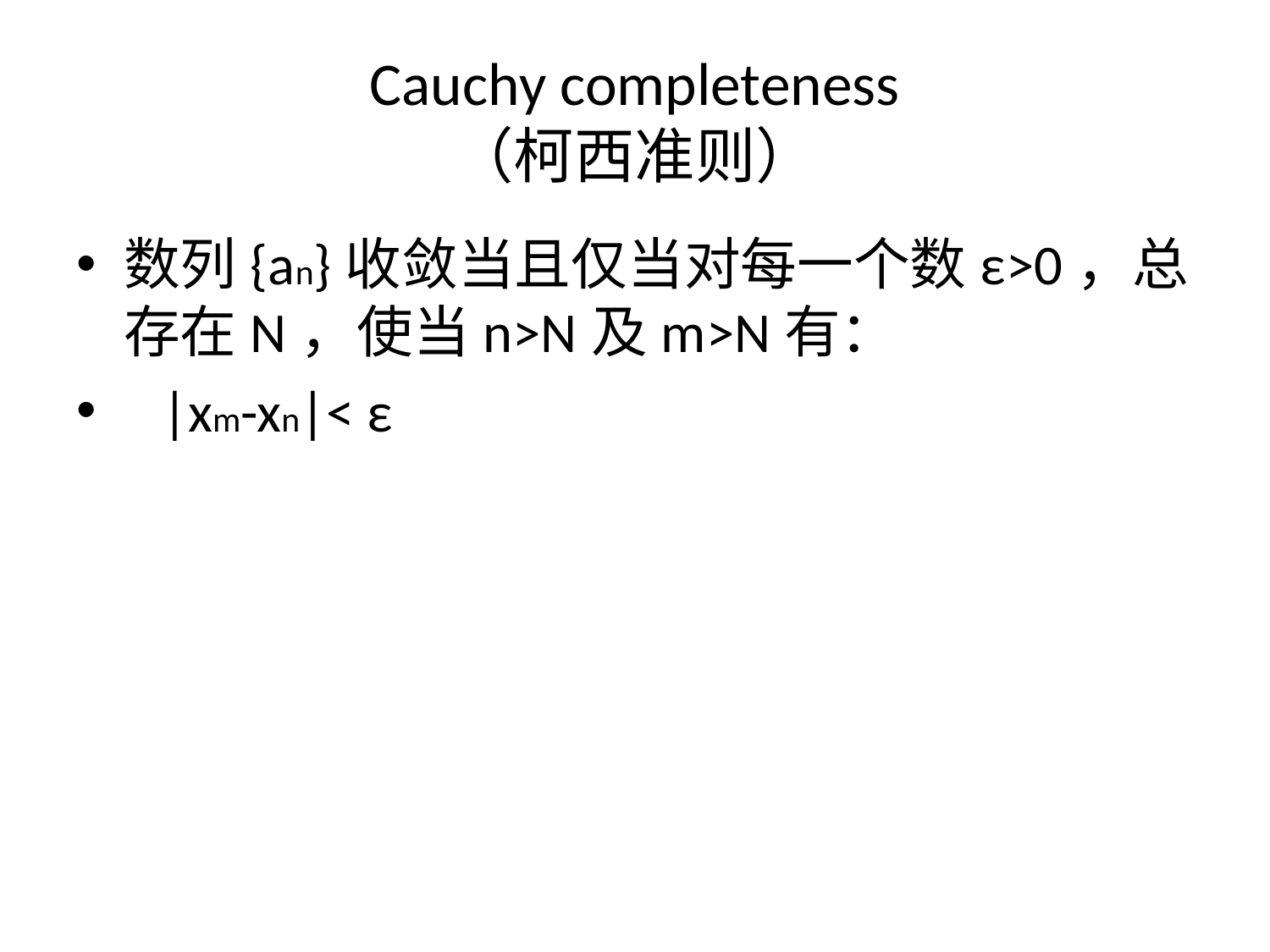

# Cauchy completeness （柯西准则）
数列{an}收敛当且仅当对每一个数ε>0，总存在N，使当n>N及m>N有：
   |xm-xn|< ε